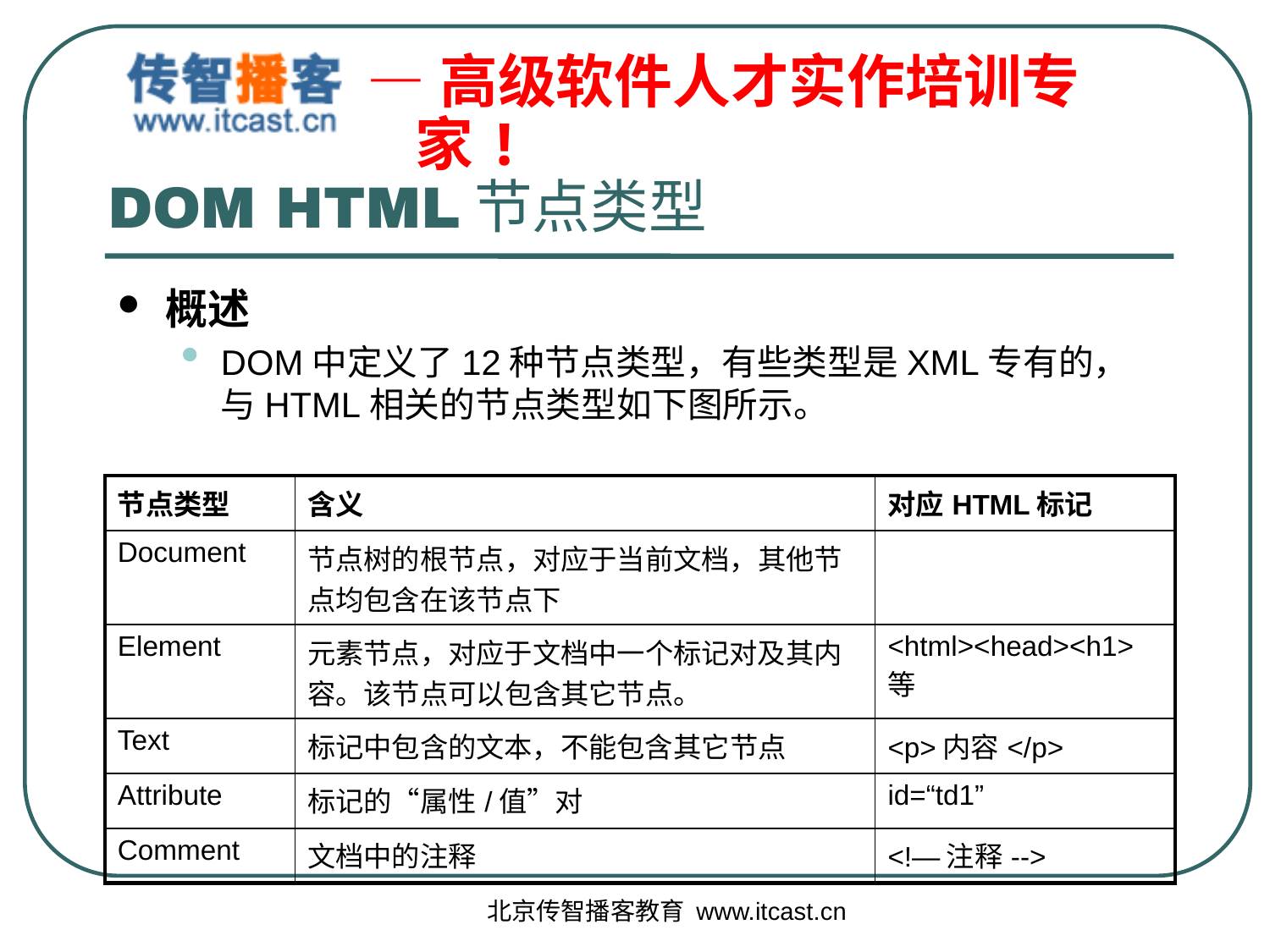

# DOM HTML节点类型
概述
DOM中定义了12种节点类型，有些类型是XML专有的，与HTML相关的节点类型如下图所示。

| 节点类型 | 含义 | 对应HTML标记 |
| --- | --- | --- |
| Document | 节点树的根节点，对应于当前文档，其他节点均包含在该节点下 |  |
| Element | 元素节点，对应于文档中一个标记对及其内容。该节点可以包含其它节点。 | <html><head><h1>等 |
| Text | 标记中包含的文本，不能包含其它节点 | <p>内容</p> |
| Attribute | 标记的“属性/值”对 | id=“td1” |
| Comment | 文档中的注释 | <!—注释--> |